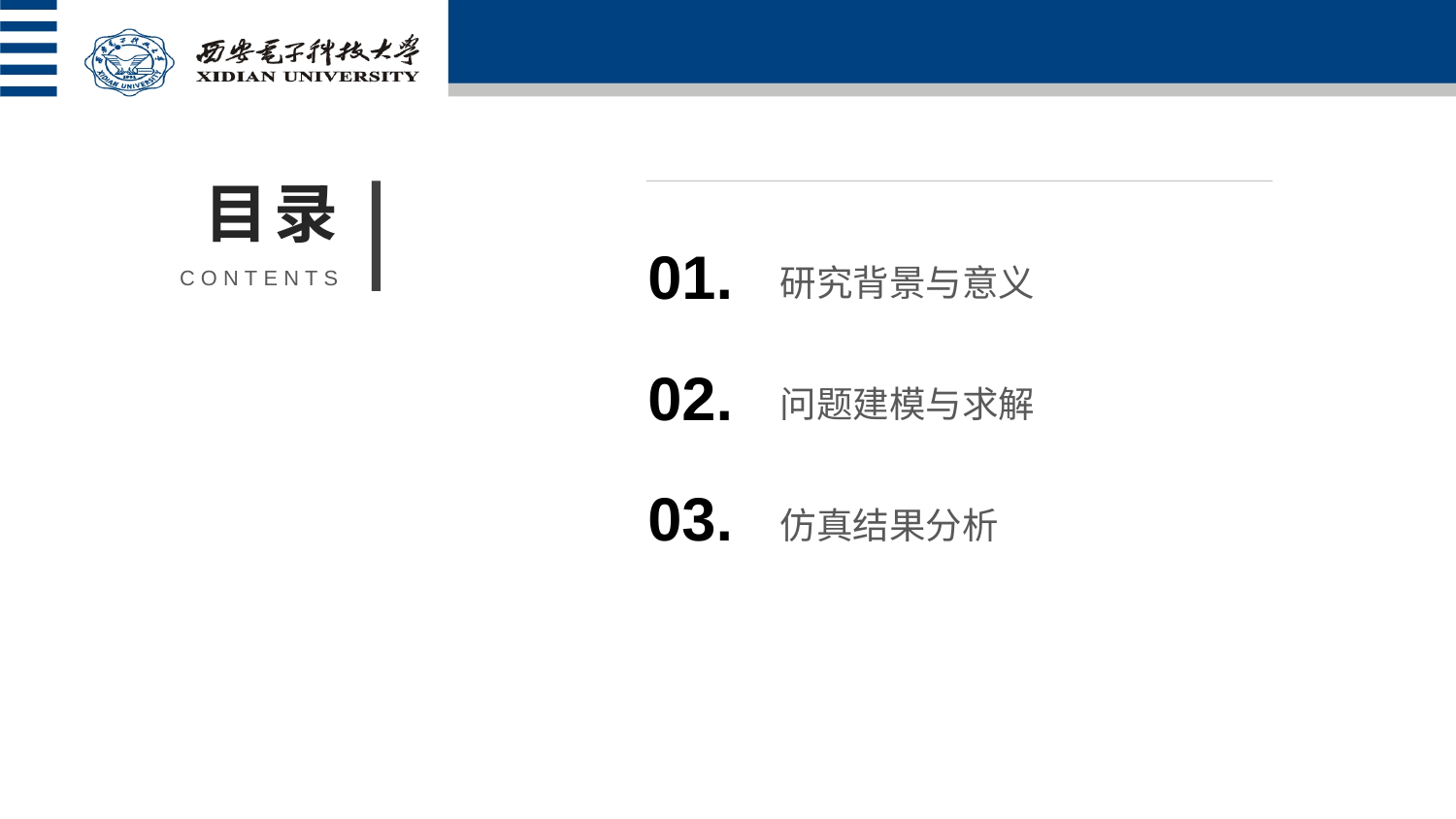

目录

01.
研究背景与意义
CONTENTS
02.
问题建模与求解
03.
仿真结果分析